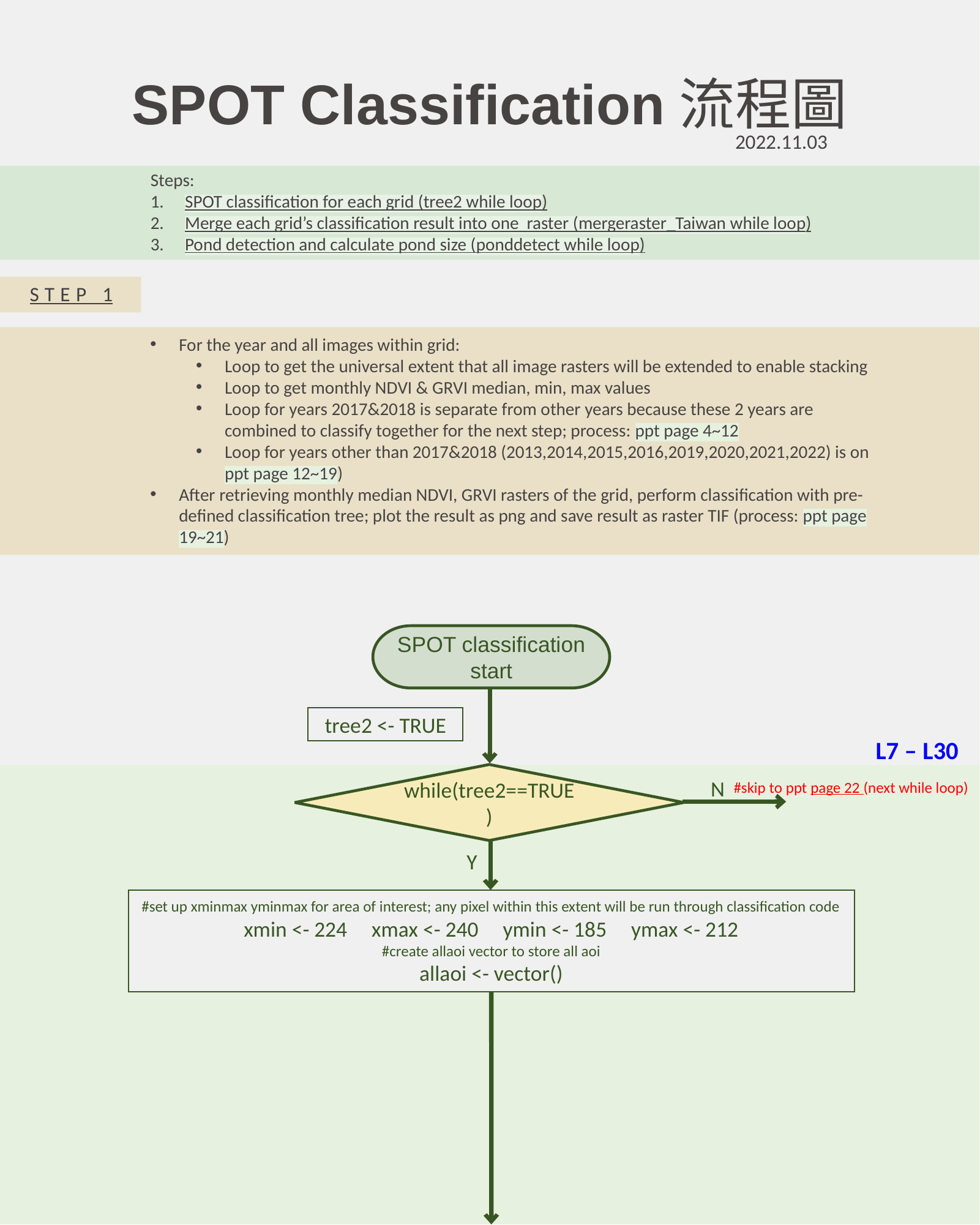

# SPOT Classification流程圖
2022.11.03
Steps:
SPOT classification for each grid (tree2 while loop)
Merge each grid’s classification result into one  raster (mergeraster_Taiwan while loop)
Pond detection and calculate pond size (ponddetect while loop)

  STEP 1

For the year and all images within grid:
Loop to get the universal extent that all image rasters will be extended to enable stacking
Loop to get monthly NDVI & GRVI median, min, max values
Loop for years 2017&2018 is separate from other years because these 2 years are combined to classify together for the next step; process: ppt page 4~12
Loop for years other than 2017&2018 (2013,2014,2015,2016,2019,2020,2021,2022) is on ppt page 12~19)
After retrieving monthly median NDVI, GRVI rasters of the grid, perform classification with pre-defined classification tree; plot the result as png and save result as raster TIF (process: ppt page 19~21)

SPOT classification start
tree2 <- TRUE
L7 – L30
while(tree2==TRUE)
N
#skip to ppt page 22 (next while loop)
Y
#set up xminmax yminmax for area of interest; any pixel within this extent will be run through classification code
xmin <- 224     xmax <- 240     ymin <- 185     ymax <- 212
#create allaoi vector to store all aoi
allaoi <- vector()